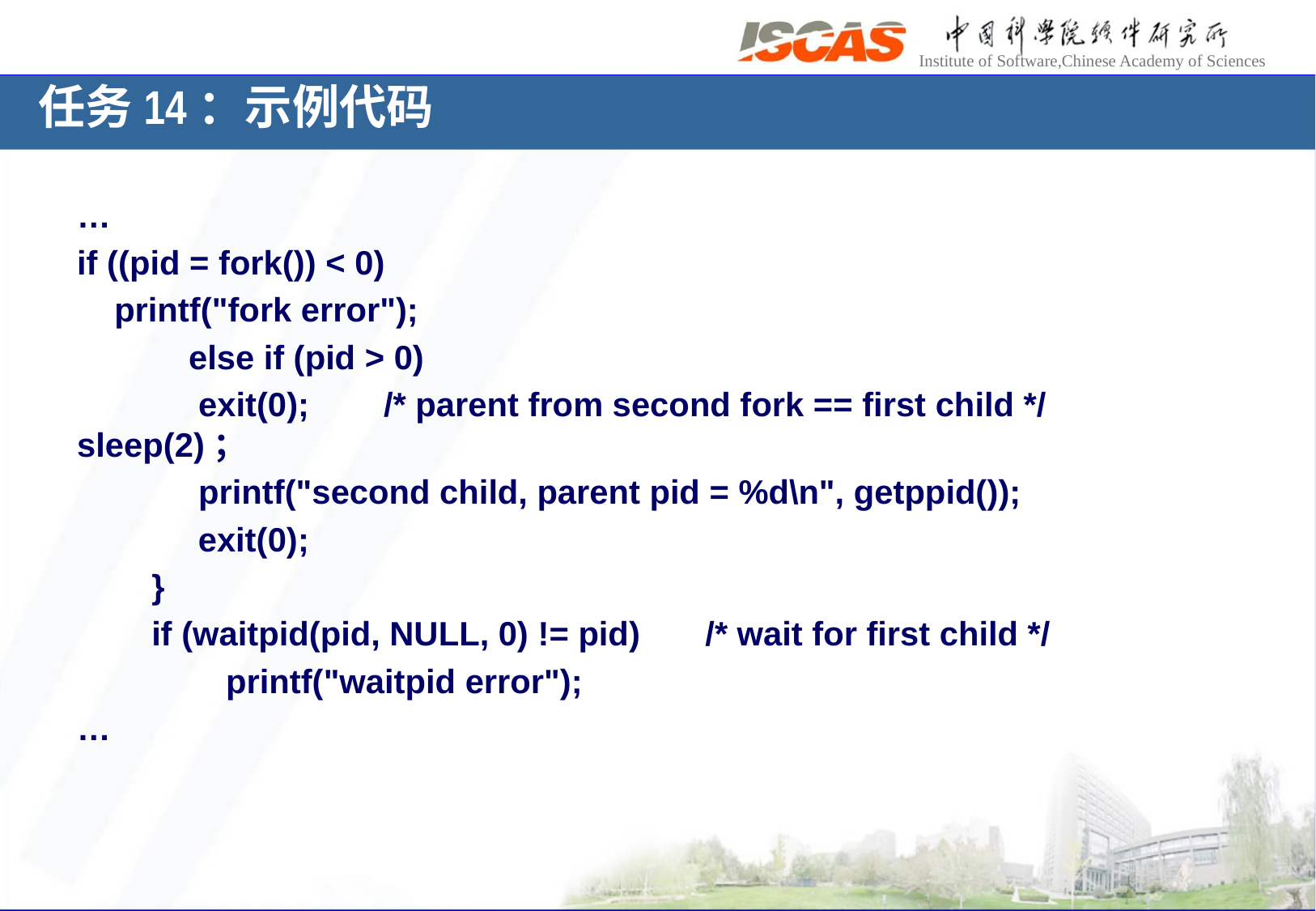

# 任务14：示例代码
…
if ((pid = fork()) < 0)
    printf("fork error");
            else if (pid > 0)
	exit(0);        /* parent from second fork == first child */		sleep(2)；
	printf("second child, parent pid = %d\n", getppid());
             exit(0);
        }
        if (waitpid(pid, NULL, 0) != pid)       /* wait for first child */
                printf("waitpid error");
…